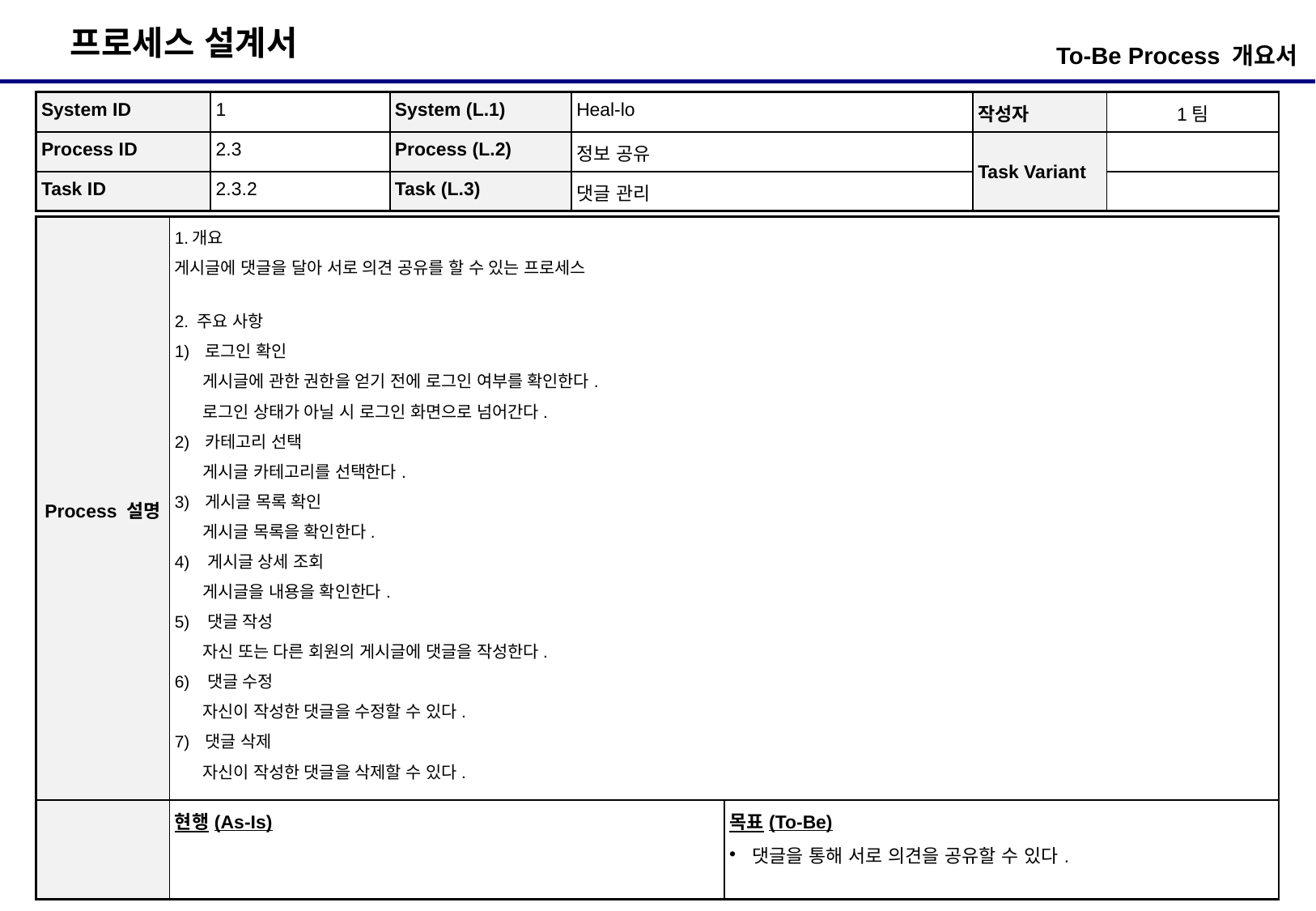

To-Be Process 개요서
| System ID | 1 | System (L.1) | Heal-lo | 작성자 | 1팀 |
| --- | --- | --- | --- | --- | --- |
| Process ID | 2.3 | Process (L.2) | 정보 공유 | Task Variant |  |
| Task ID | 2.3.2 | Task (L.3) | 댓글 관리 |  |  |
| Process 설명 | 1.개요 게시글에 댓글을 달아 서로 의견 공유를 할 수 있는 프로세스 2. 주요 사항 로그인 확인 게시글에 관한 권한을 얻기 전에 로그인 여부를 확인한다. 로그인 상태가 아닐 시 로그인 화면으로 넘어간다. 카테고리 선택 게시글 카테고리를 선택한다. 게시글 목록 확인 게시글 목록을 확인한다. 4) 게시글 상세 조회 게시글을 내용을 확인한다. 5) 댓글 작성 자신 또는 다른 회원의 게시글에 댓글을 작성한다. 6) 댓글 수정 자신이 작성한 댓글을 수정할 수 있다. 댓글 삭제 자신이 작성한 댓글을 삭제할 수 있다. |  |
| --- | --- | --- |
|  | 현행(As-Is) | 목표(To-Be) 댓글을 통해 서로 의견을 공유할 수 있다. |